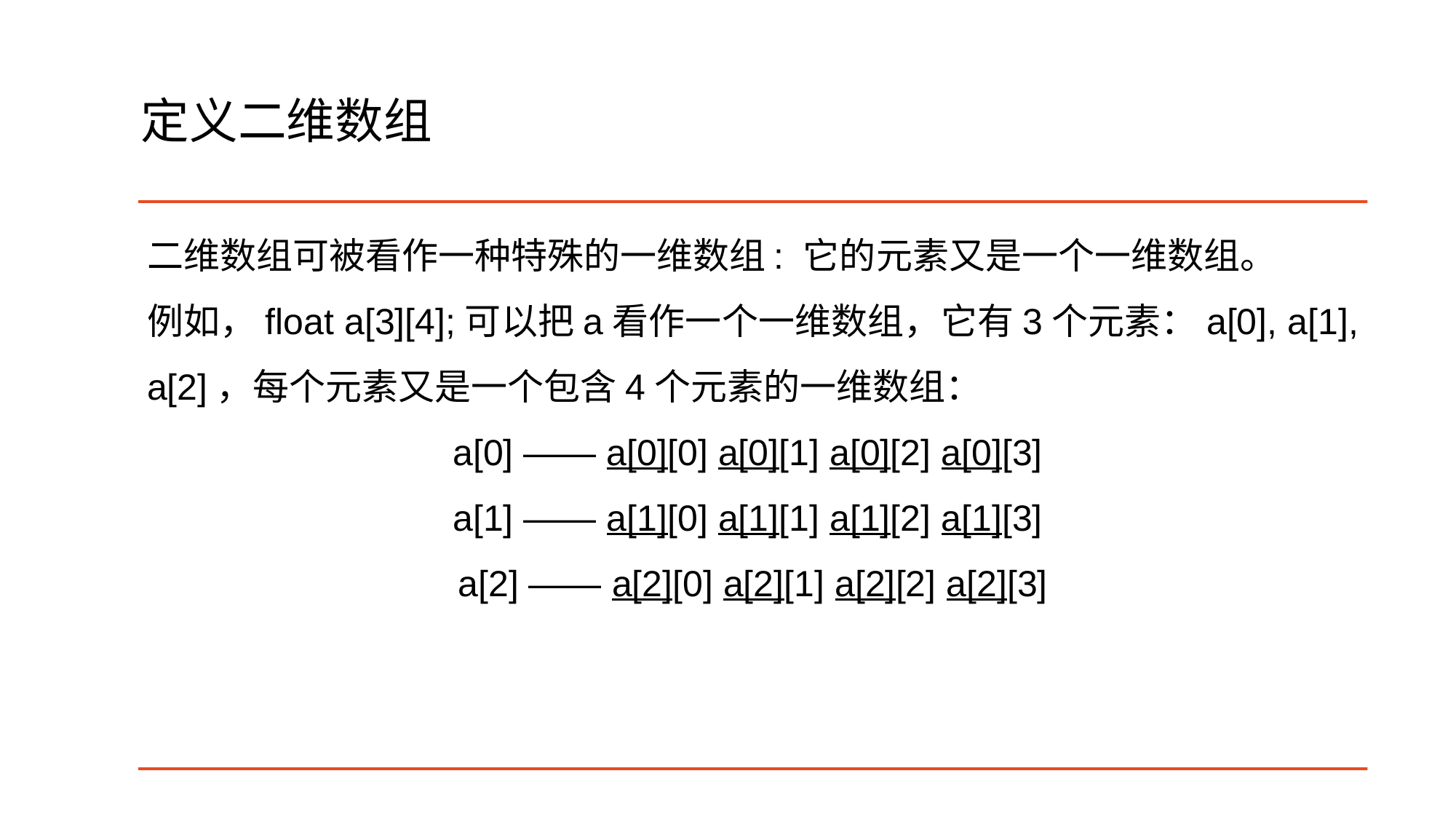

# 定义二维数组
二维数组可被看作一种特殊的一维数组: 它的元素又是一个一维数组。
例如，float a[3][4];可以把a看作一个一维数组，它有3个元素：a[0], a[1], a[2]，每个元素又是一个包含4个元素的一维数组：
a[0] —— a[0][0] a[0][1] a[0][2] a[0][3]
a[1] —— a[1][0] a[1][1] a[1][2] a[1][3]
a[2] —— a[2][0] a[2][1] a[2][2] a[2][3]